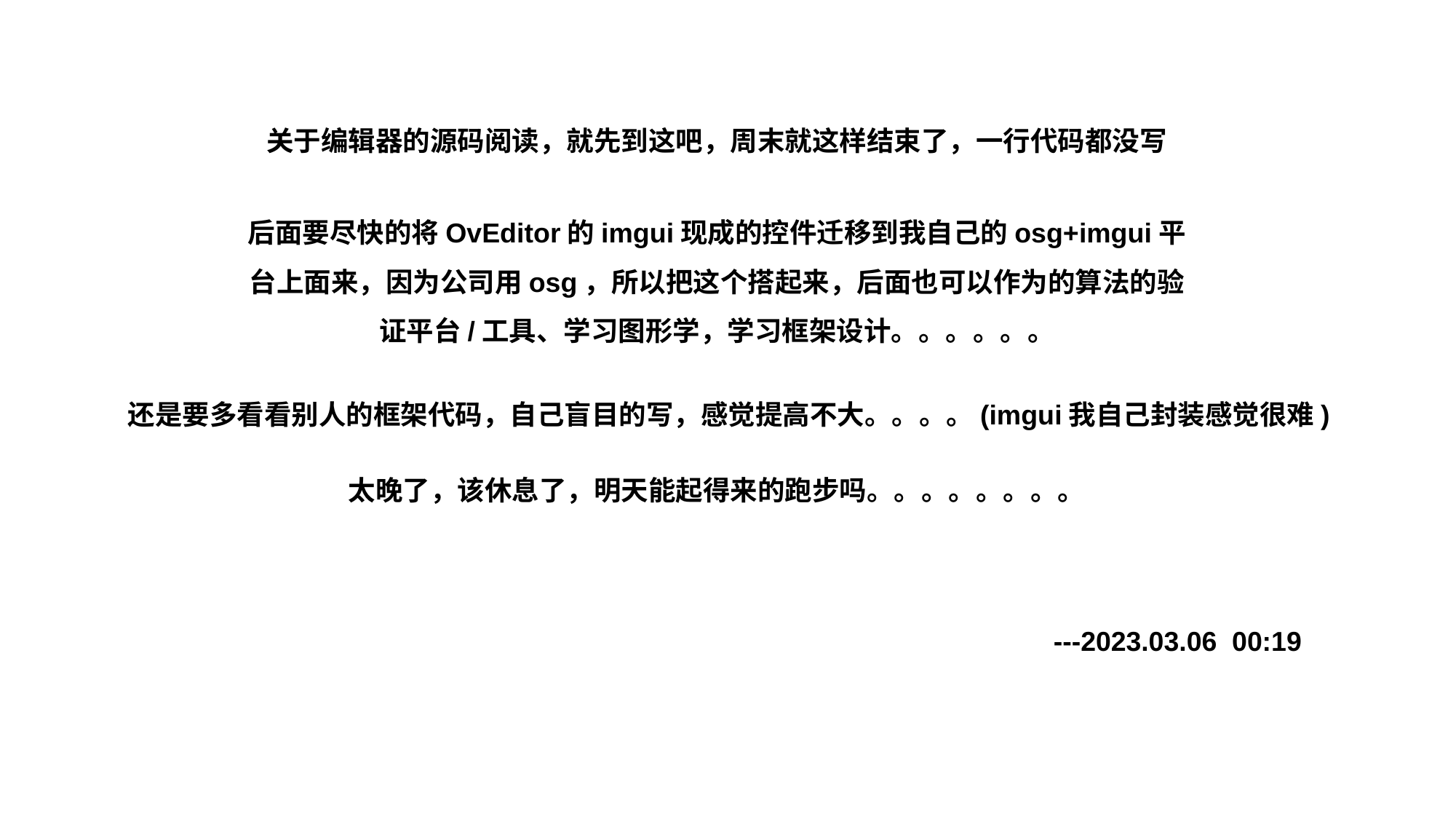

关于编辑器的源码阅读，就先到这吧，周末就这样结束了，一行代码都没写
后面要尽快的将OvEditor的imgui现成的控件迁移到我自己的osg+imgui平台上面来，因为公司用osg，所以把这个搭起来，后面也可以作为的算法的验证平台/工具、学习图形学，学习框架设计。。。。。。
还是要多看看别人的框架代码，自己盲目的写，感觉提高不大。。。。(imgui我自己封装感觉很难)
太晚了，该休息了，明天能起得来的跑步吗。。。。。。。。
---2023.03.06  00:19